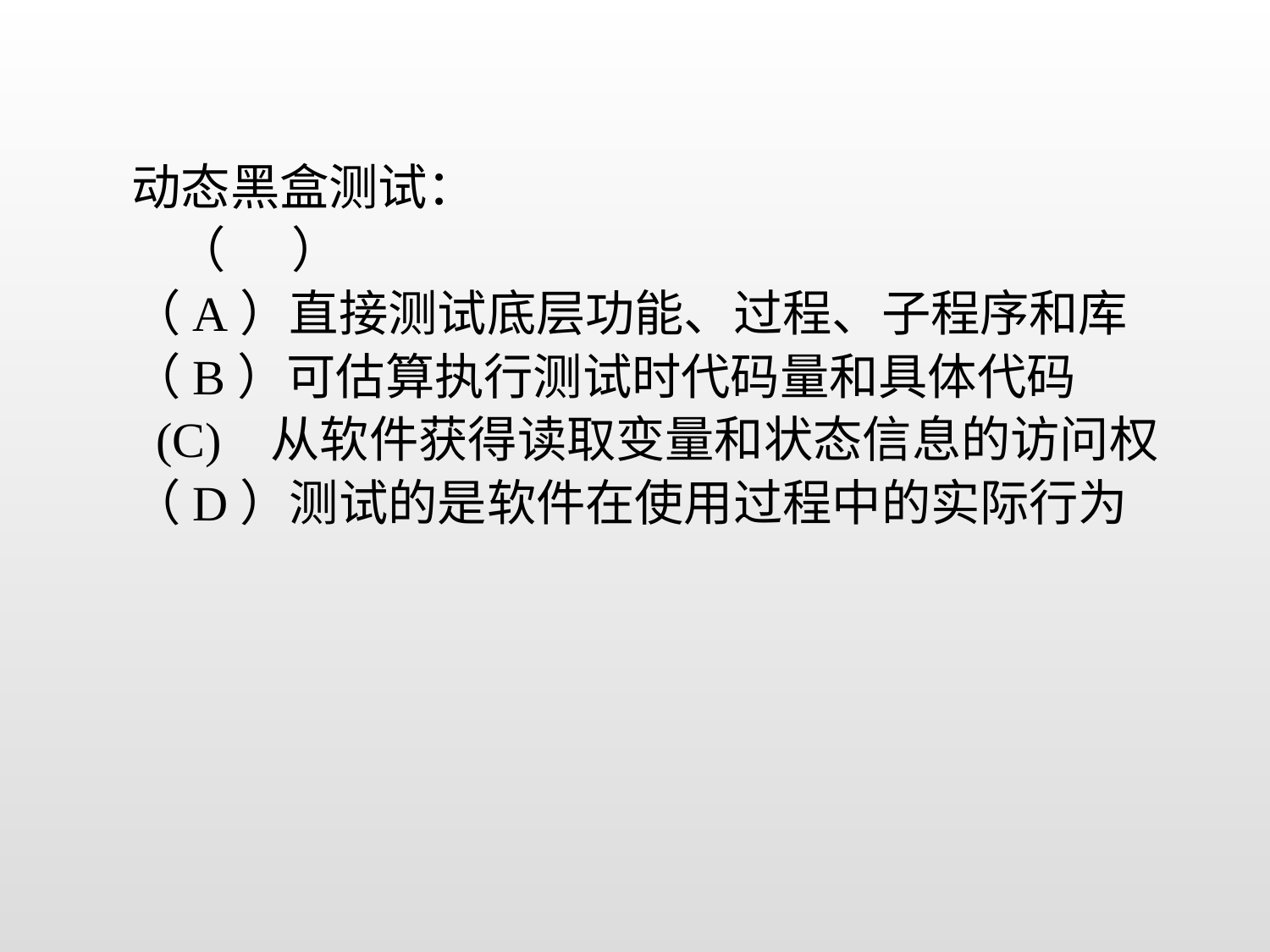

动态黑盒测试：
   （      ）
（A）直接测试底层功能、过程、子程序和库
（B）可估算执行测试时代码量和具体代码
  (C)   从软件获得读取变量和状态信息的访问权
（D）测试的是软件在使用过程中的实际行为